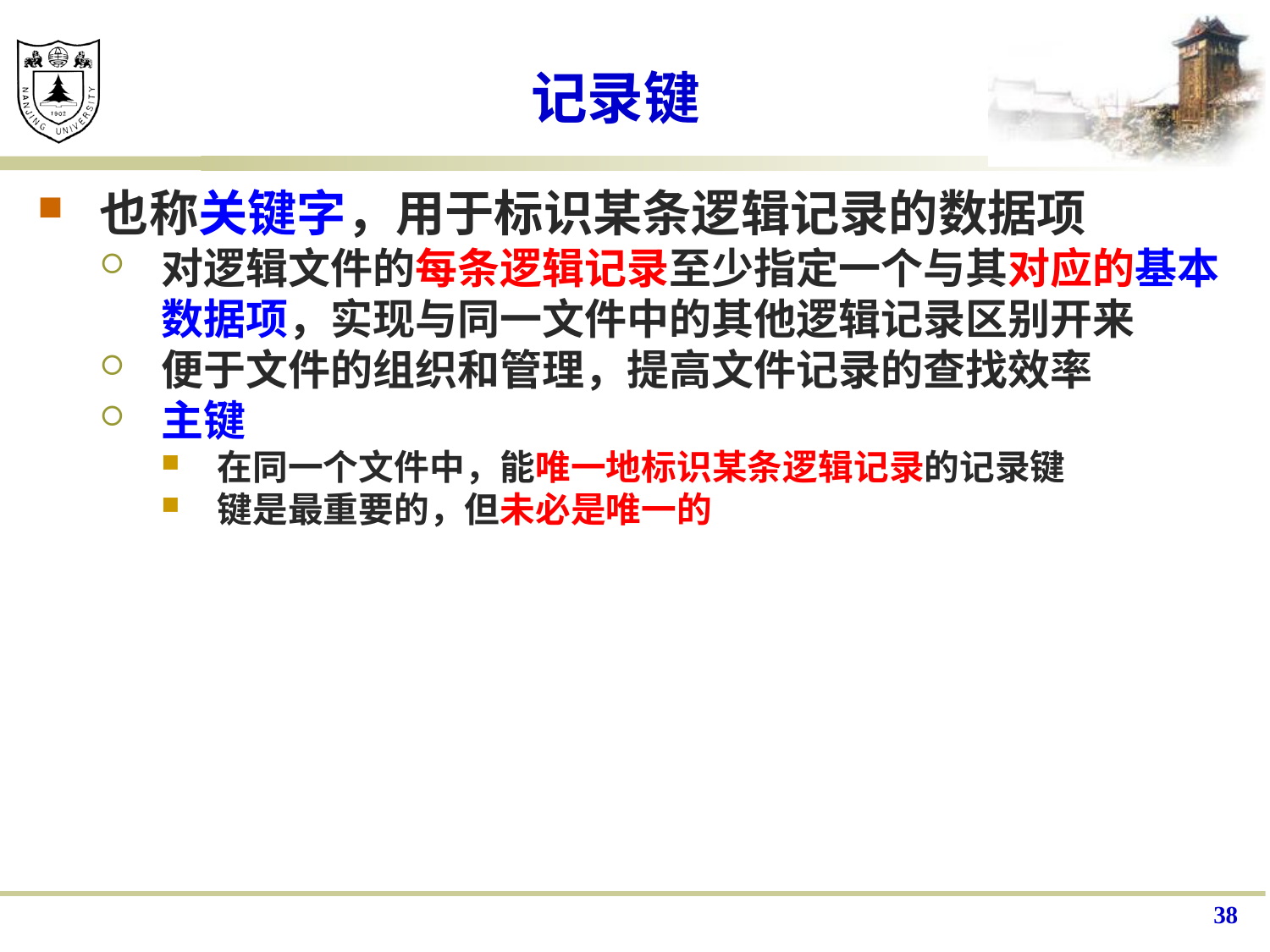

# 记录键
也称关键字，用于标识某条逻辑记录的数据项
对逻辑文件的每条逻辑记录至少指定一个与其对应的基本数据项，实现与同一文件中的其他逻辑记录区别开来
便于文件的组织和管理，提高文件记录的查找效率
主键
在同一个文件中，能唯一地标识某条逻辑记录的记录键
键是最重要的，但未必是唯一的
38